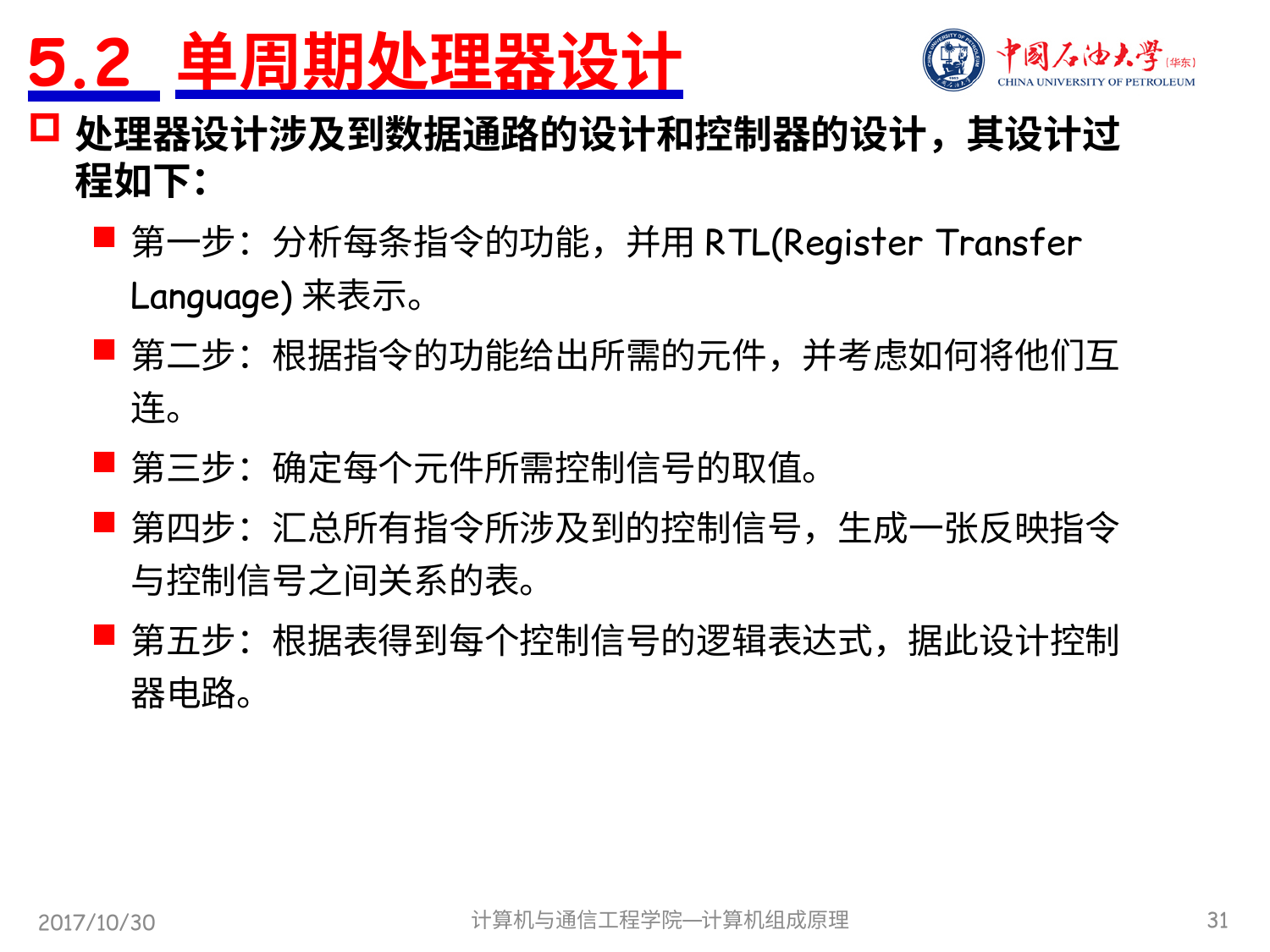

# 5.2 单周期处理器设计
处理器设计涉及到数据通路的设计和控制器的设计，其设计过程如下：
第一步：分析每条指令的功能，并用RTL(Register Transfer Language)来表示。
第二步：根据指令的功能给出所需的元件，并考虑如何将他们互连。
第三步：确定每个元件所需控制信号的取值。
第四步：汇总所有指令所涉及到的控制信号，生成一张反映指令与控制信号之间关系的表。
第五步：根据表得到每个控制信号的逻辑表达式，据此设计控制器电路。

计算机与通信工程学院—计算机组成原理
31
2017/10/30